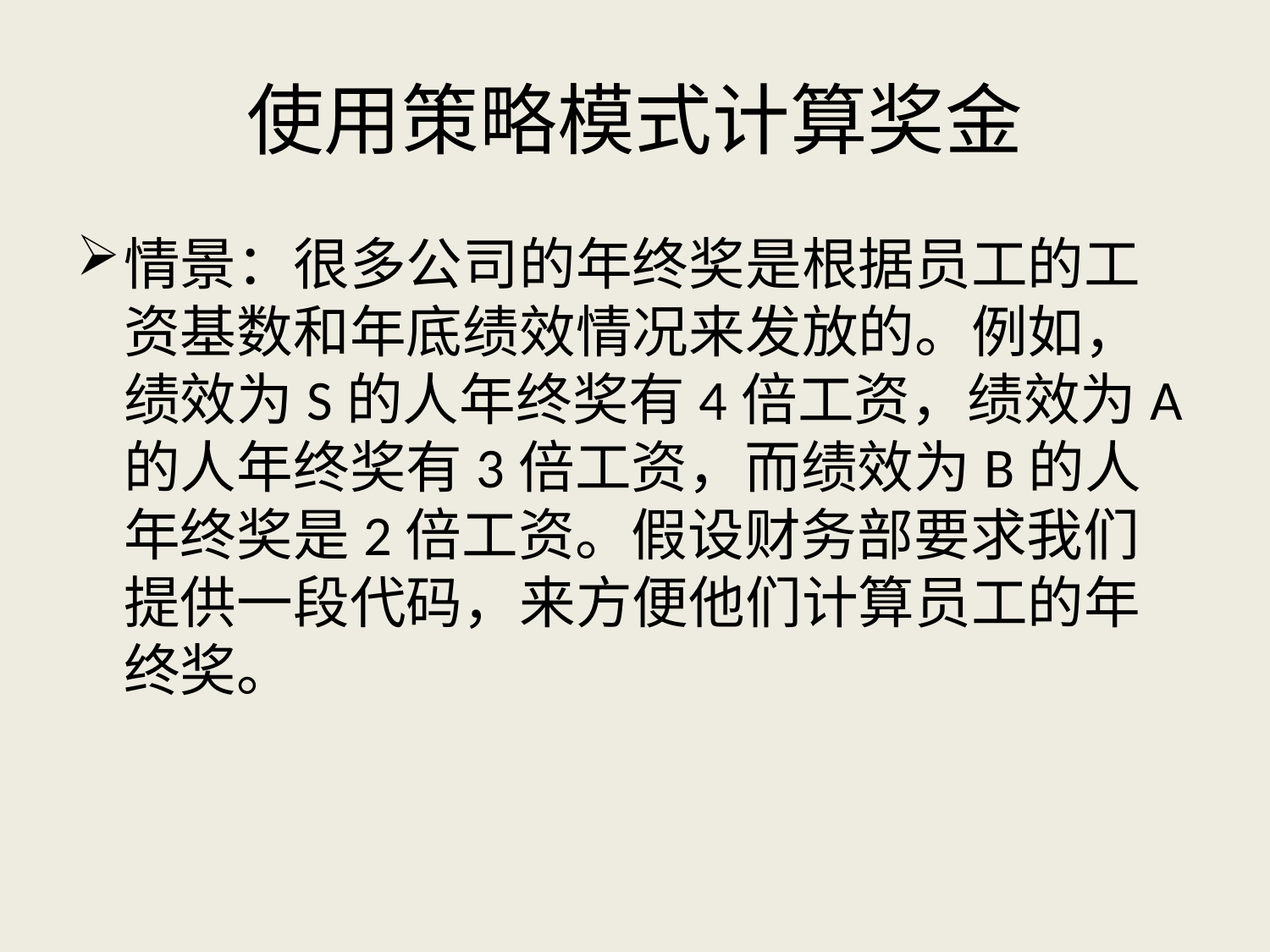

# 使用策略模式计算奖金
情景：很多公司的年终奖是根据员工的工资基数和年底绩效情况来发放的。例如，绩效为S的人年终奖有4倍工资，绩效为A的人年终奖有3倍工资，而绩效为B的人年终奖是2倍工资。假设财务部要求我们提供一段代码，来方便他们计算员工的年终奖。